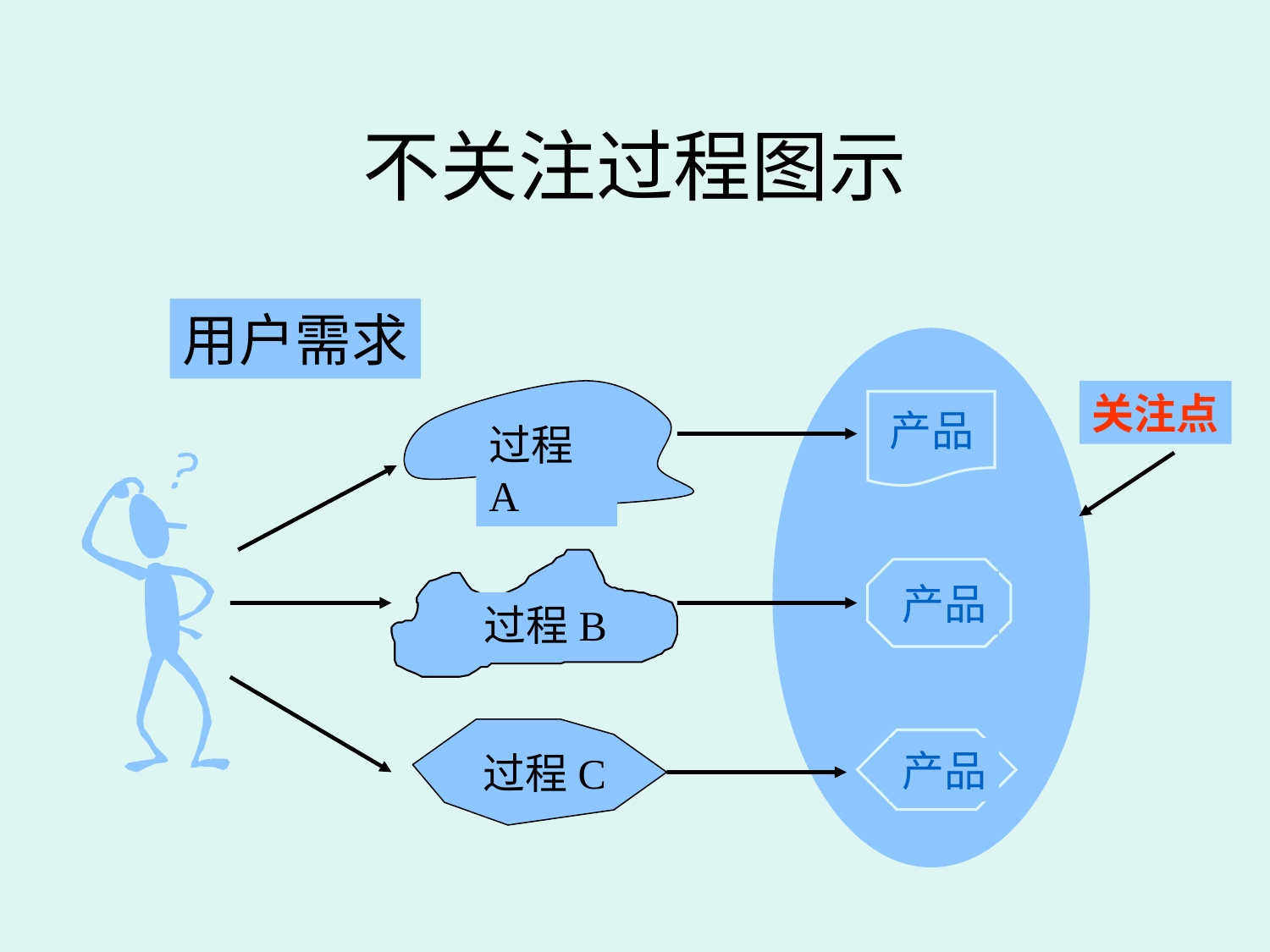

# 不关注过程图示
用户需求

关注点
产品
过程A

产品
过程B

产品
过程C

48